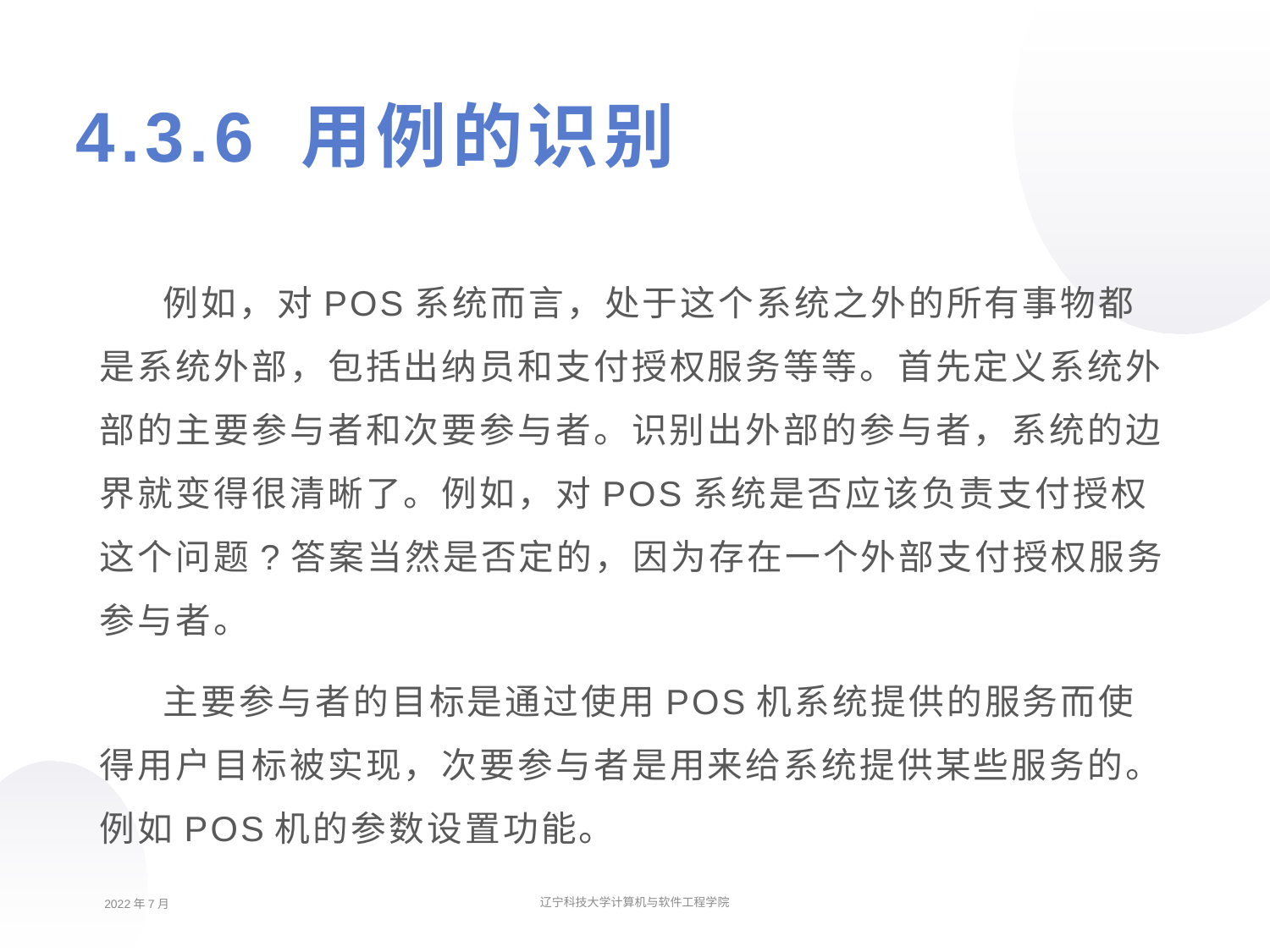

4.3.6 用例的识别
例如，对POS系统而言，处于这个系统之外的所有事物都是系统外部，包括出纳员和支付授权服务等等。首先定义系统外部的主要参与者和次要参与者。识别出外部的参与者，系统的边界就变得很清晰了。例如，对POS系统是否应该负责支付授权这个问题?答案当然是否定的，因为存在一个外部支付授权服务参与者。
主要参与者的目标是通过使用POS机系统提供的服务而使得用户目标被实现，次要参与者是用来给系统提供某些服务的。例如POS机的参数设置功能。

2022年7月
辽宁科技大学计算机与软件工程学院
68